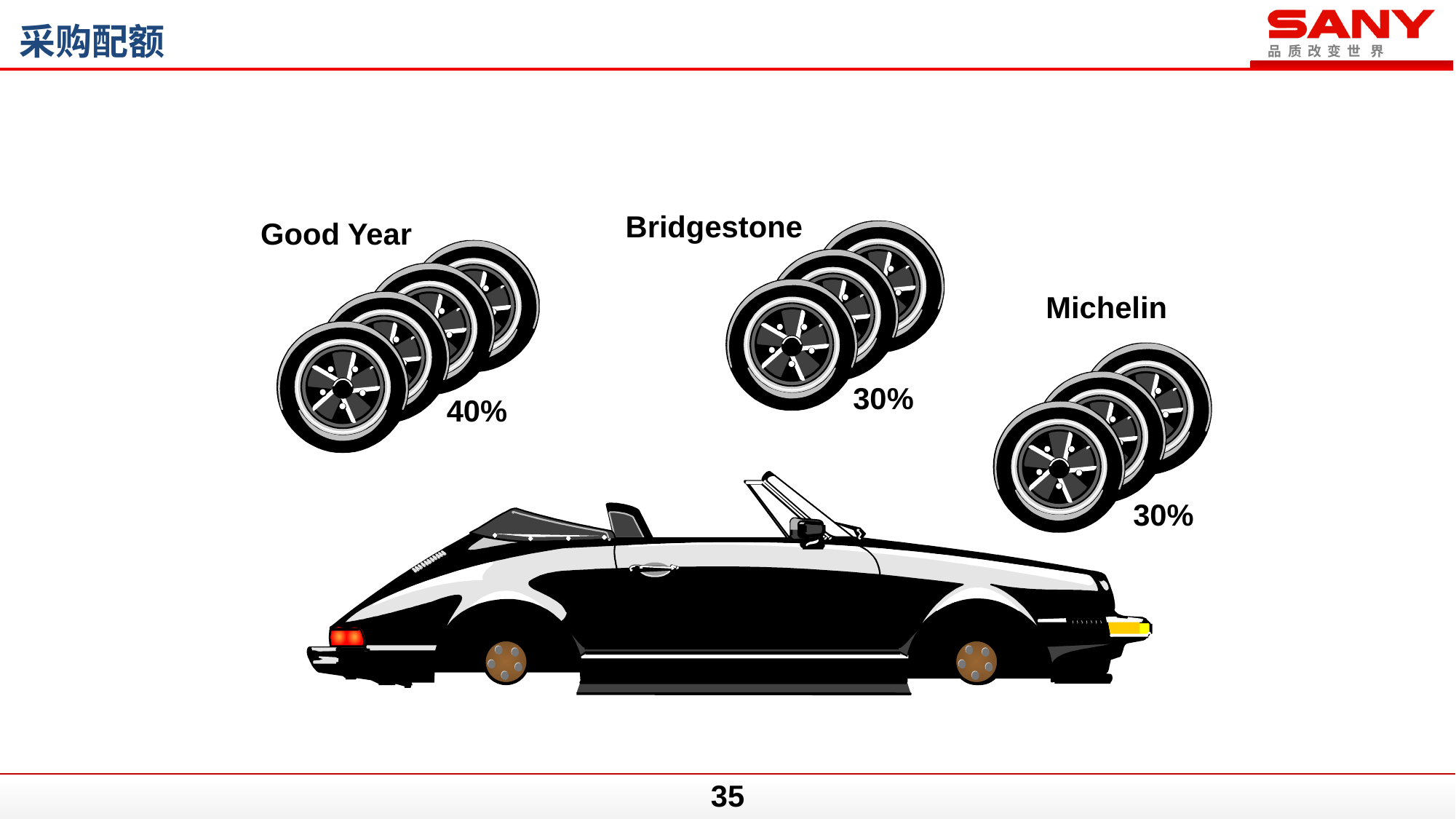

采购配额
Bridgestone

30%
Good Year

40%
Michelin

30%